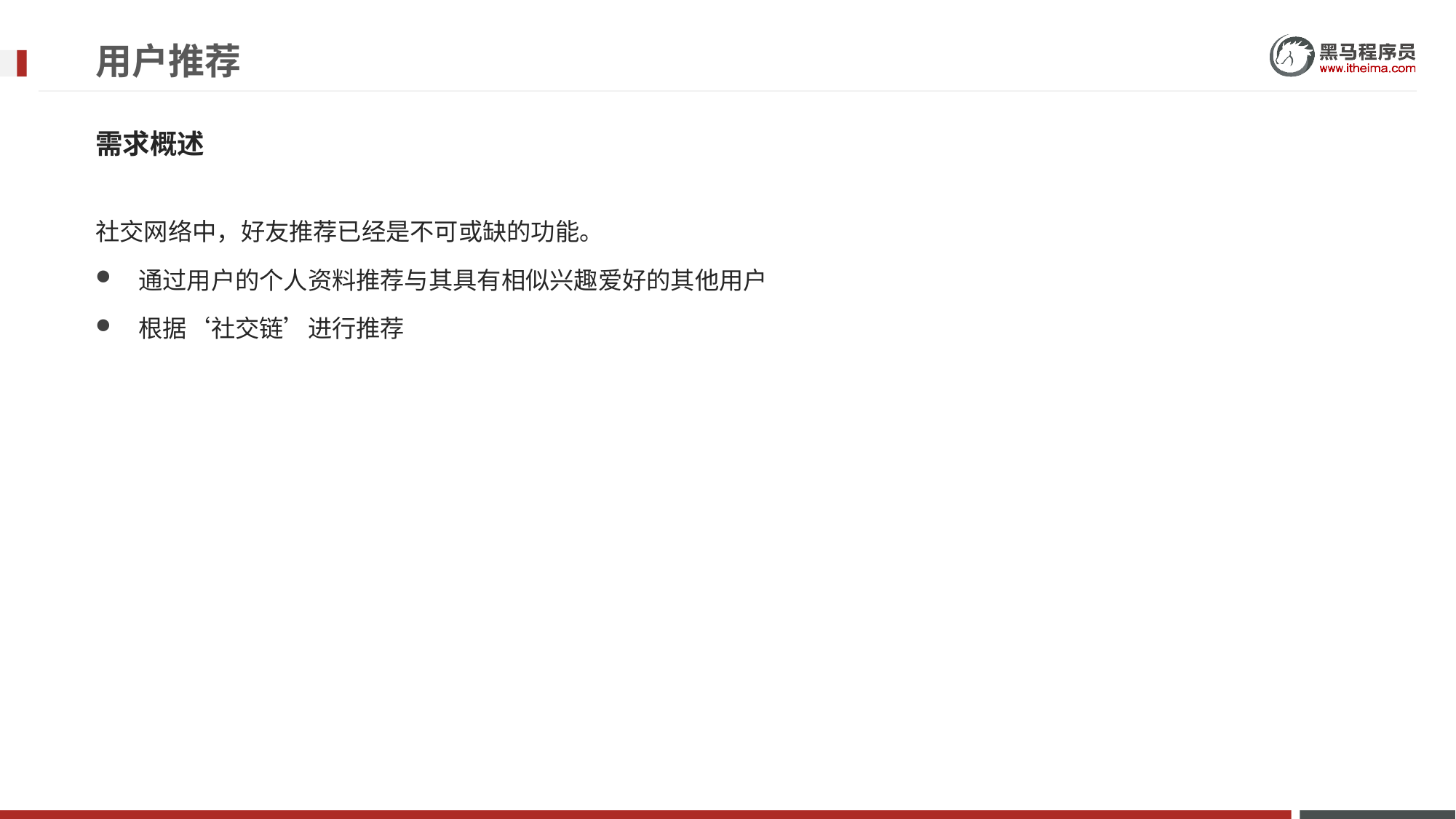

# 用户推荐
需求概述
社交网络中，好友推荐已经是不可或缺的功能。
通过用户的个人资料推荐与其具有相似兴趣爱好的其他用户
根据‘社交链’进行推荐